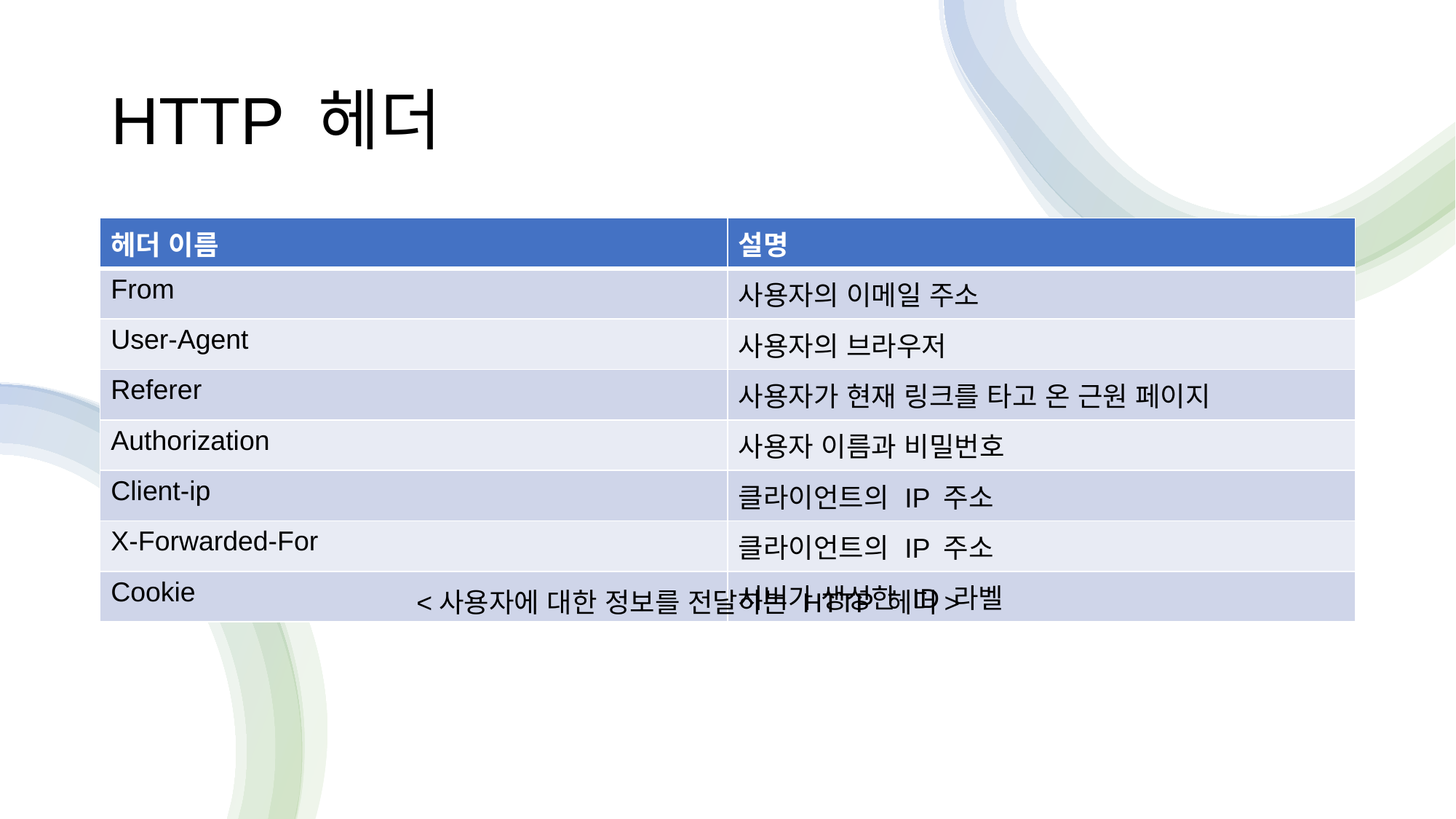

# HTTP 헤더
| 헤더 이름 | 설명 |
| --- | --- |
| From | 사용자의 이메일 주소 |
| User-Agent | 사용자의 브라우저 |
| Referer | 사용자가 현재 링크를 타고 온 근원 페이지 |
| Authorization | 사용자 이름과 비밀번호 |
| Client-ip | 클라이언트의 IP 주소 |
| X-Forwarded-For | 클라이언트의 IP 주소 |
| Cookie | 서버가 생성한 ID 라벨 |

<사용자에 대한 정보를 전달하는 HTTP 헤더>